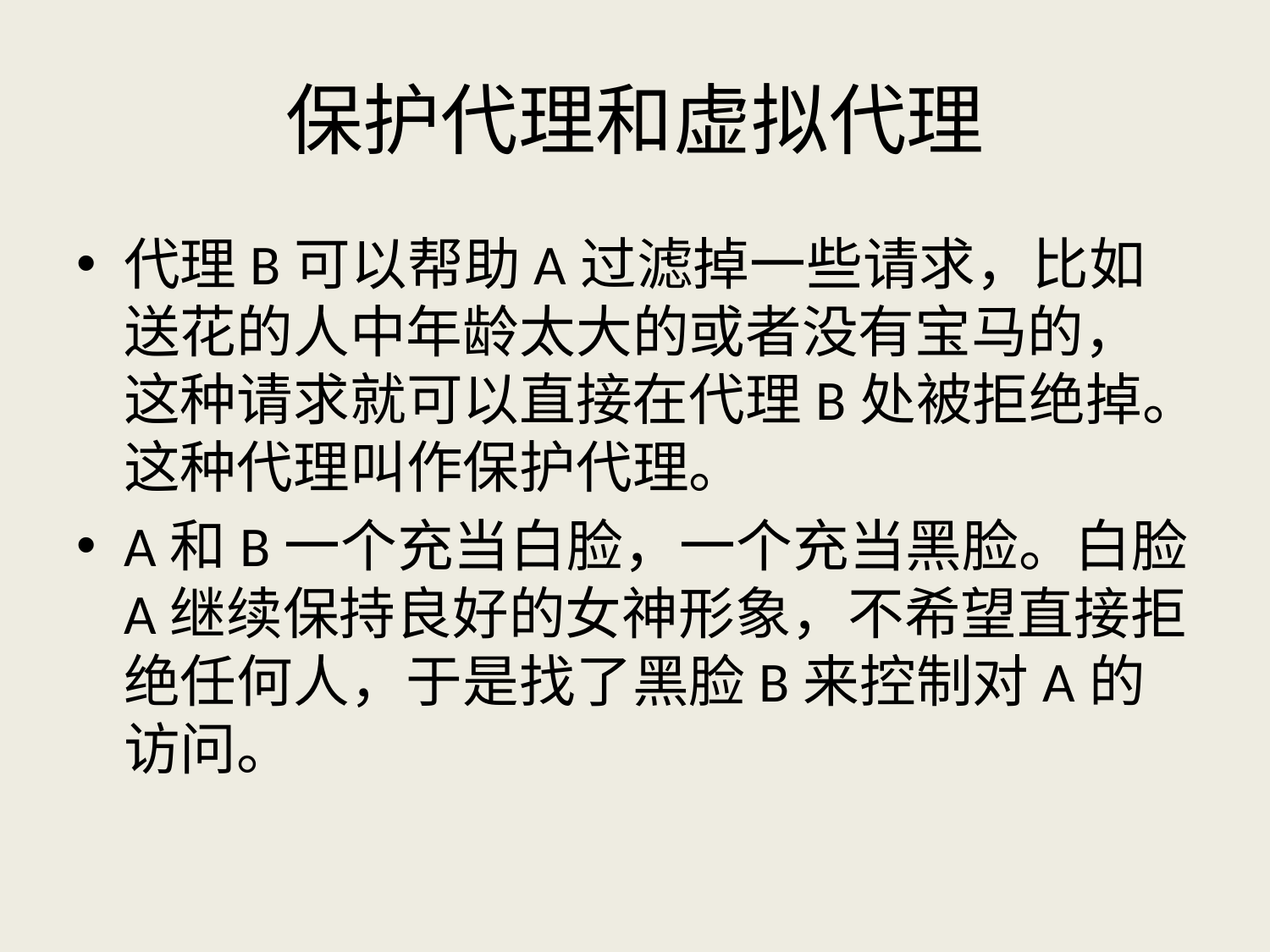

# 保护代理和虚拟代理
代理B可以帮助A过滤掉一些请求，比如送花的人中年龄太大的或者没有宝马的，这种请求就可以直接在代理B处被拒绝掉。这种代理叫作保护代理。
A和B一个充当白脸，一个充当黑脸。白脸A继续保持良好的女神形象，不希望直接拒绝任何人，于是找了黑脸B来控制对A的访问。